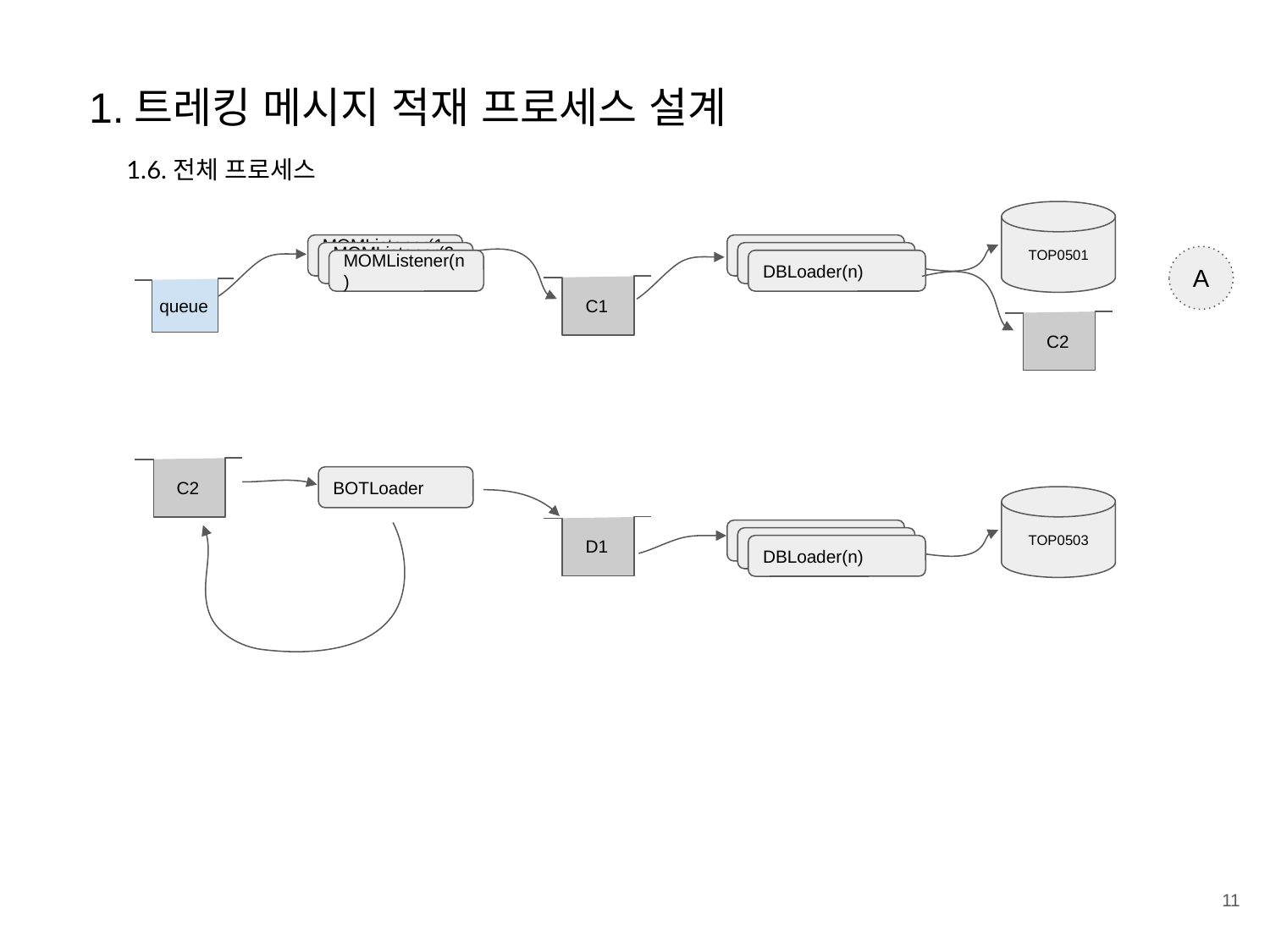

1.트레킹 메시지 적재 프로세스 설계
1.6.전체 프로세스
TOP0501
MOMListener(1)
DBLoader(1)
DBLoader(2)
MOMListener(2)

A

DBLoader(n)
MOMListener(n)

C1

queue

C2

C2
BOTLoader

TOP0503

D1
DBLoader(1)

DBLoader(2)

DBLoader(n)

11